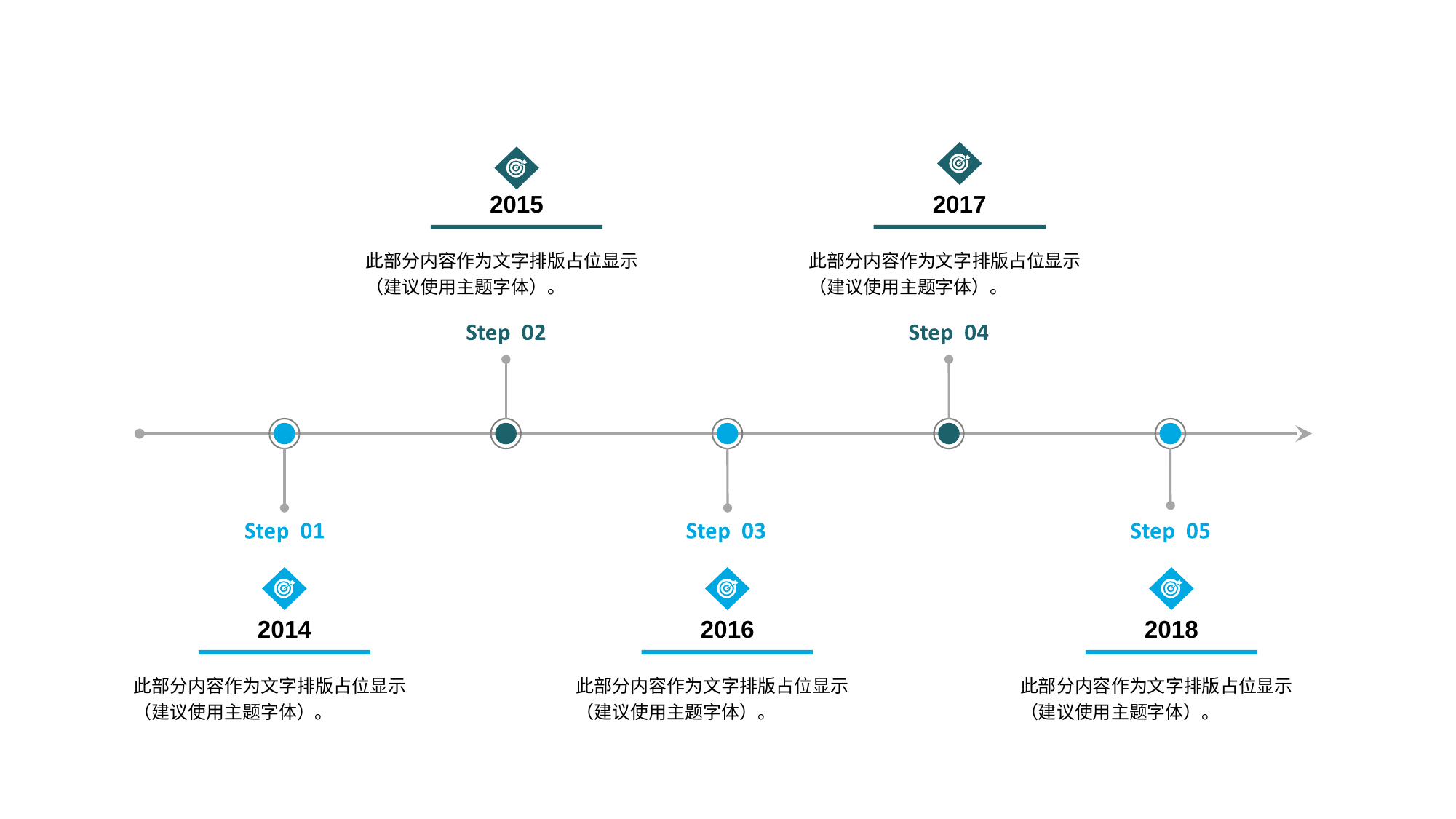

2015
2017

此部分内容作为文字排版占位显示（建议使用主题字体）。
此部分内容作为文字排版占位显示（建议使用主题字体）。

2014
2016
2018

此部分内容作为文字排版占位显示（建议使用主题字体）。
此部分内容作为文字排版占位显示（建议使用主题字体）。
此部分内容作为文字排版占位显示（建议使用主题字体）。